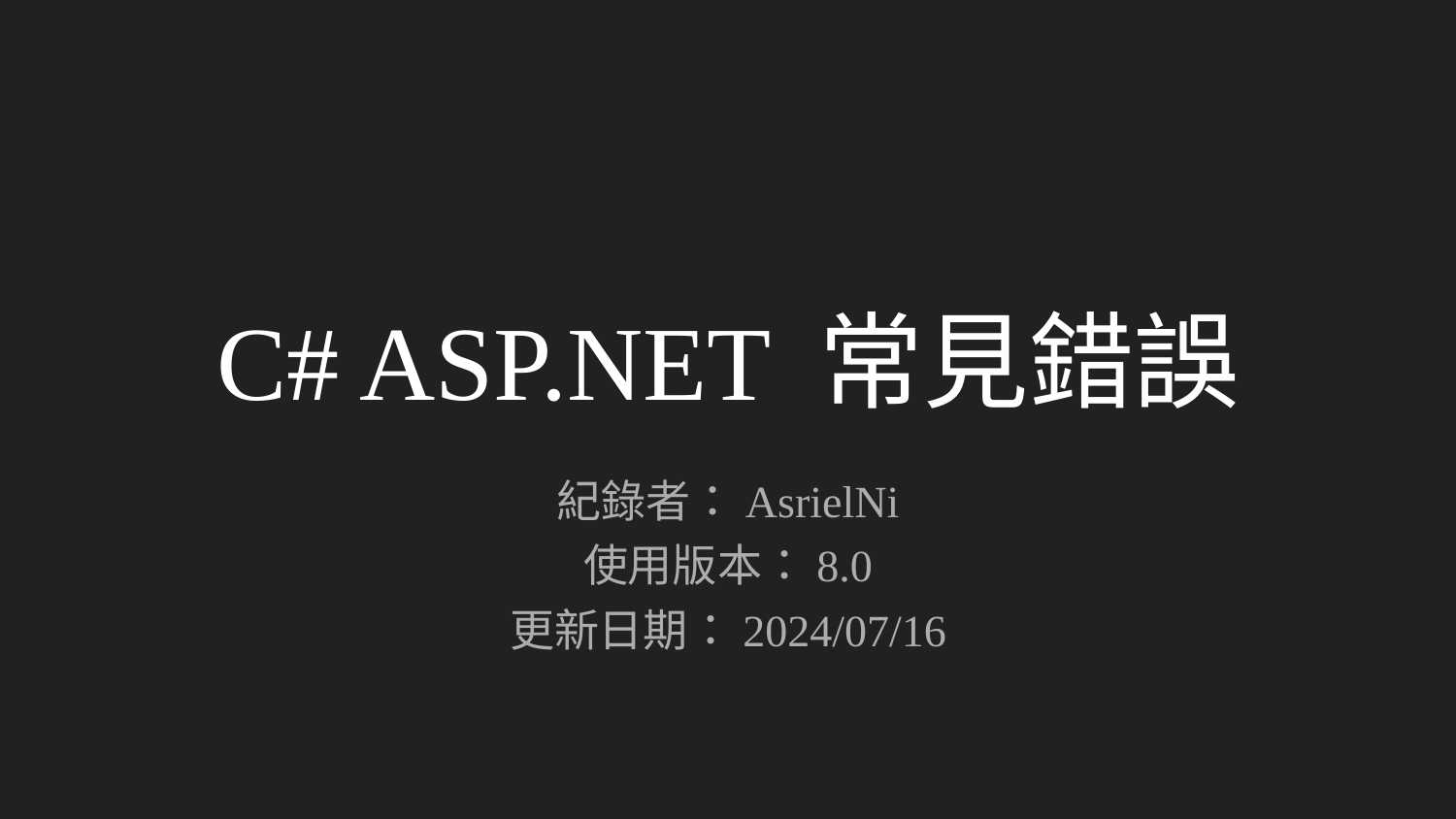

# C# ASP.NET 常見錯誤
紀錄者：AsrielNi
使用版本：8.0
更新日期：2024/07/16